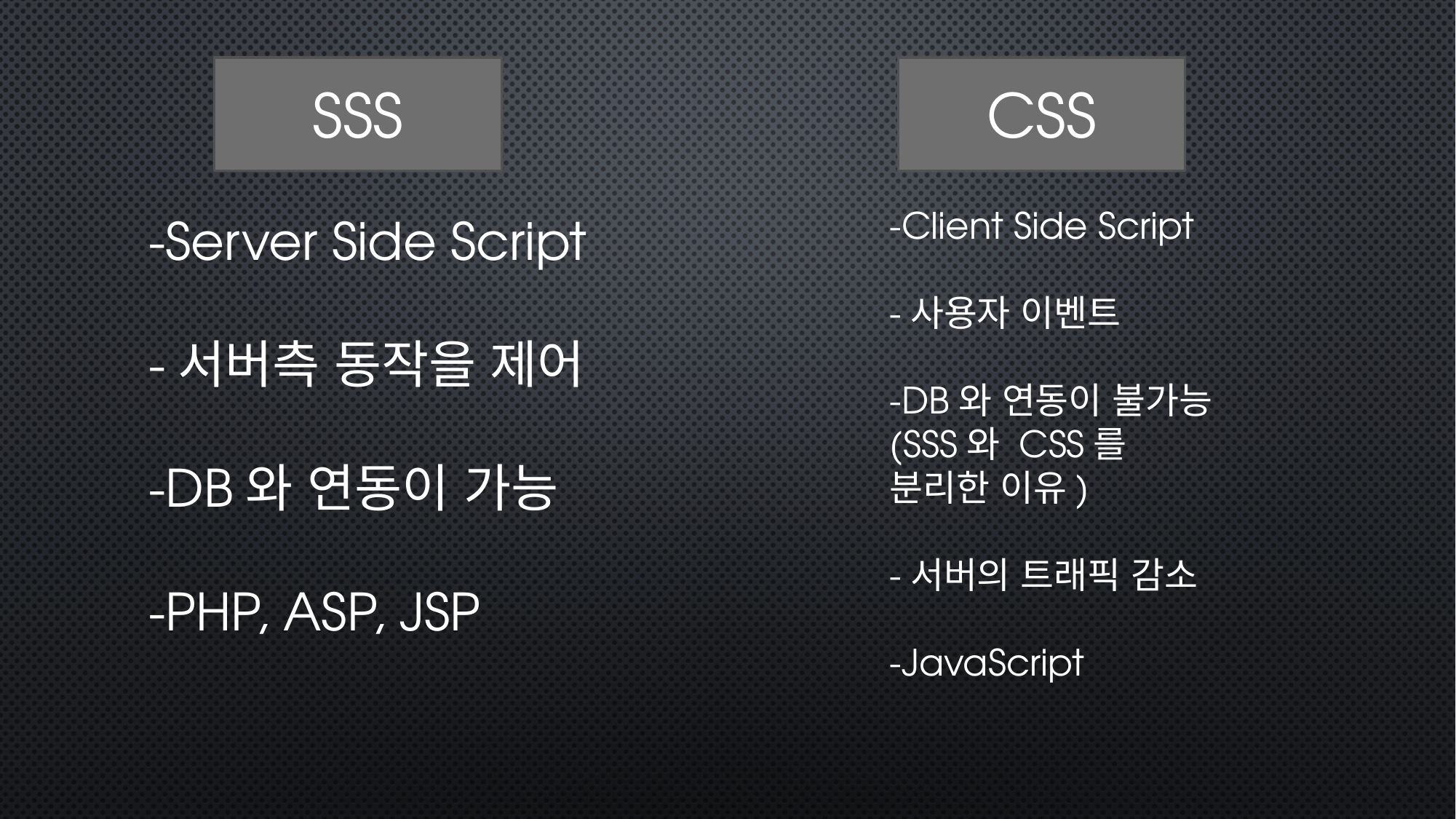

SSS
CSS
-Client Side Script

-사용자 이벤트

-DB와 연동이 불가능
(SSS와 CSS를 분리한 이유)

-서버의 트래픽 감소

-JavaScript
-Server Side Script

-서버측 동작을 제어

-DB와 연동이 가능

-PHP, ASP, JSP